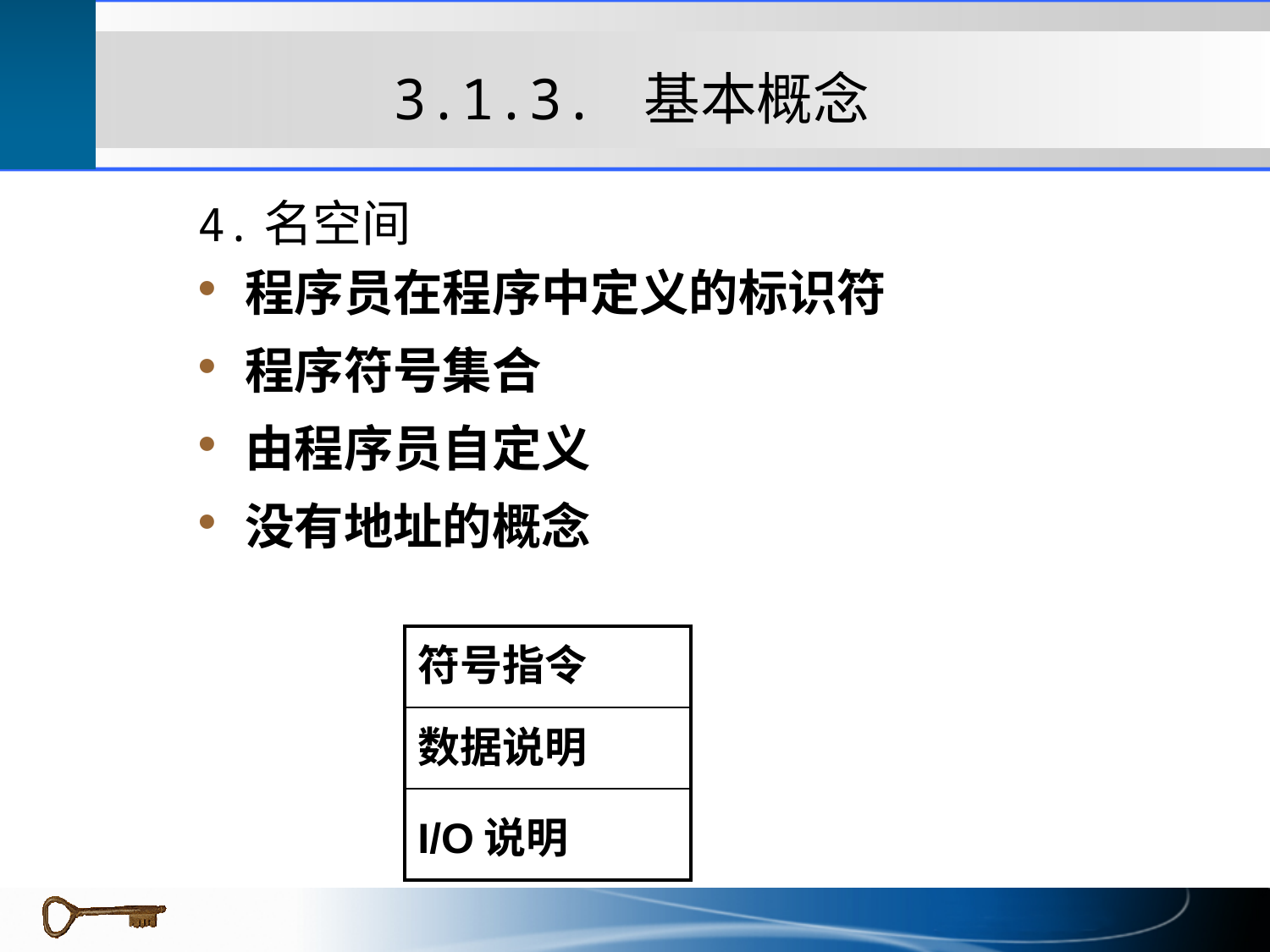

3.1.3. 基本概念
#
4.名空间
程序员在程序中定义的标识符
程序符号集合
由程序员自定义
没有地址的概念
| 符号指令 |
| --- |
| 数据说明 |
| I/O说明 |